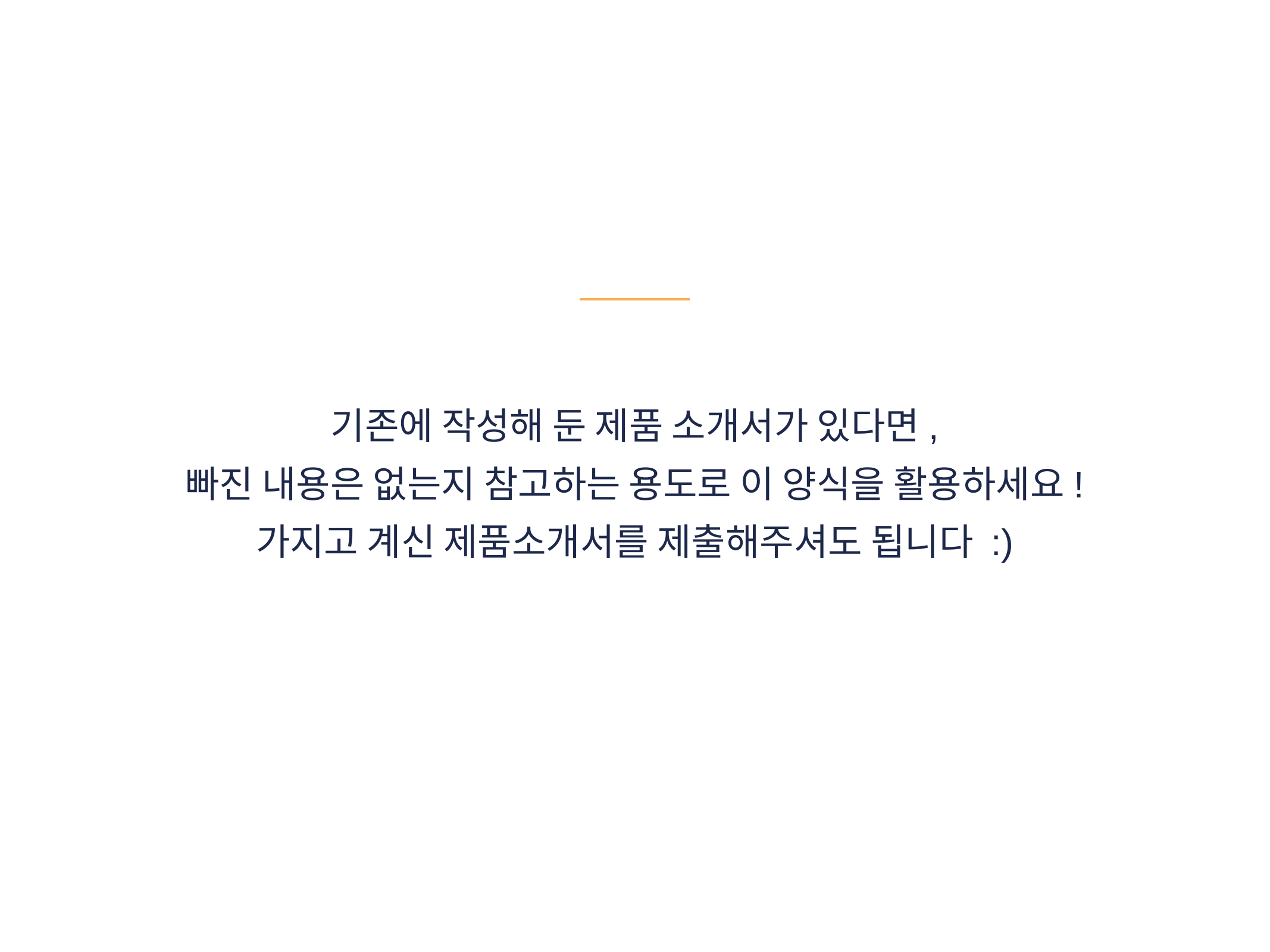

기존에 작성해 둔 제품 소개서가 있다면,
빠진 내용은 없는지 참고하는 용도로 이 양식을 활용하세요!
가지고 계신 제품소개서를 제출해주셔도 됩니다 :)